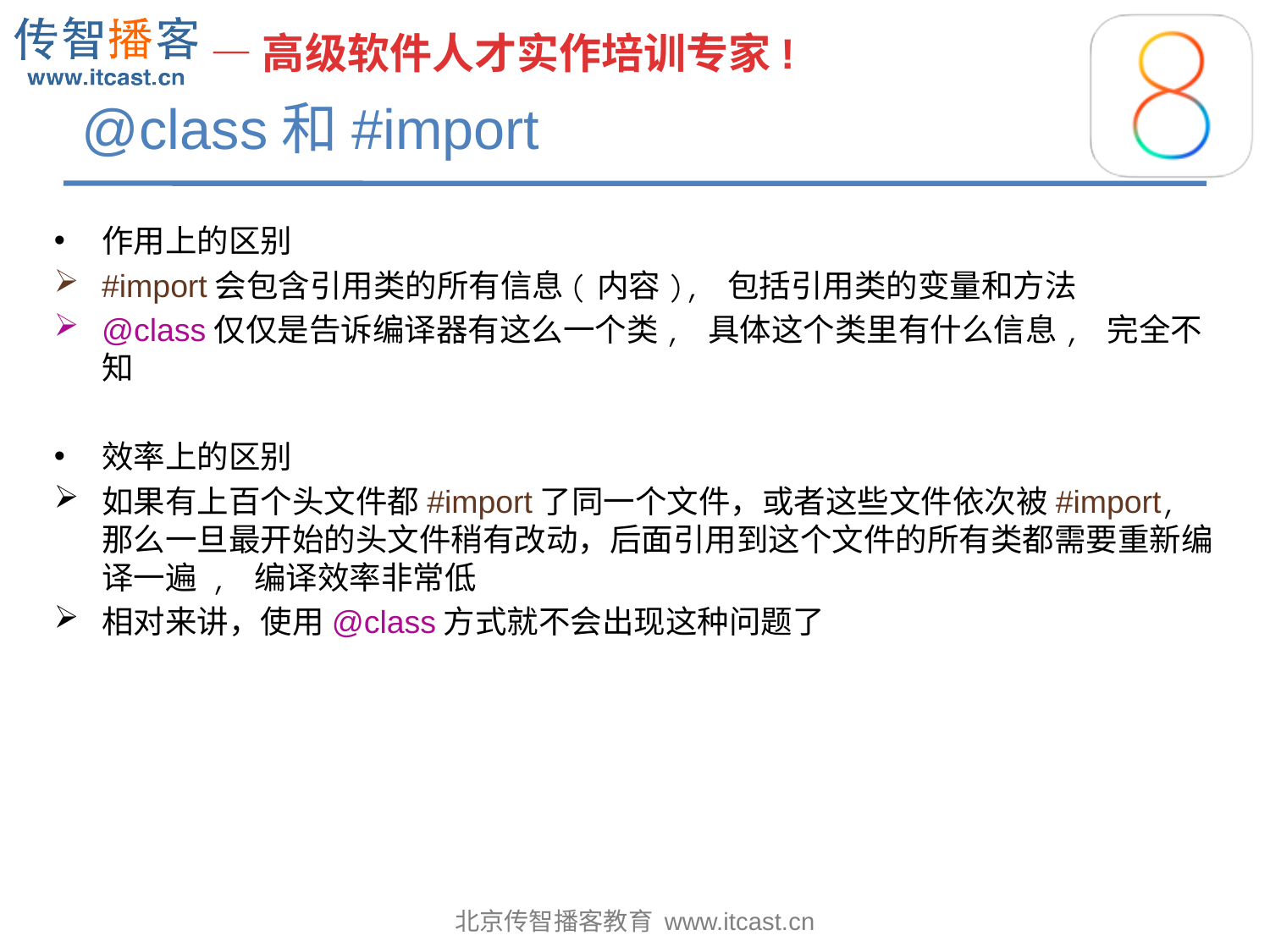

# @class和#import
作用上的区别
#import会包含引用类的所有信息(内容), 包括引用类的变量和方法
@class仅仅是告诉编译器有这么一个类, 具体这个类里有什么信息, 完全不知

效率上的区别
如果有上百个头文件都#import了同一个文件，或者这些文件依次被#import,那么一旦最开始的头文件稍有改动，后面引用到这个文件的所有类都需要重新编译一遍 , 编译效率非常低
相对来讲，使用@class方式就不会出现这种问题了